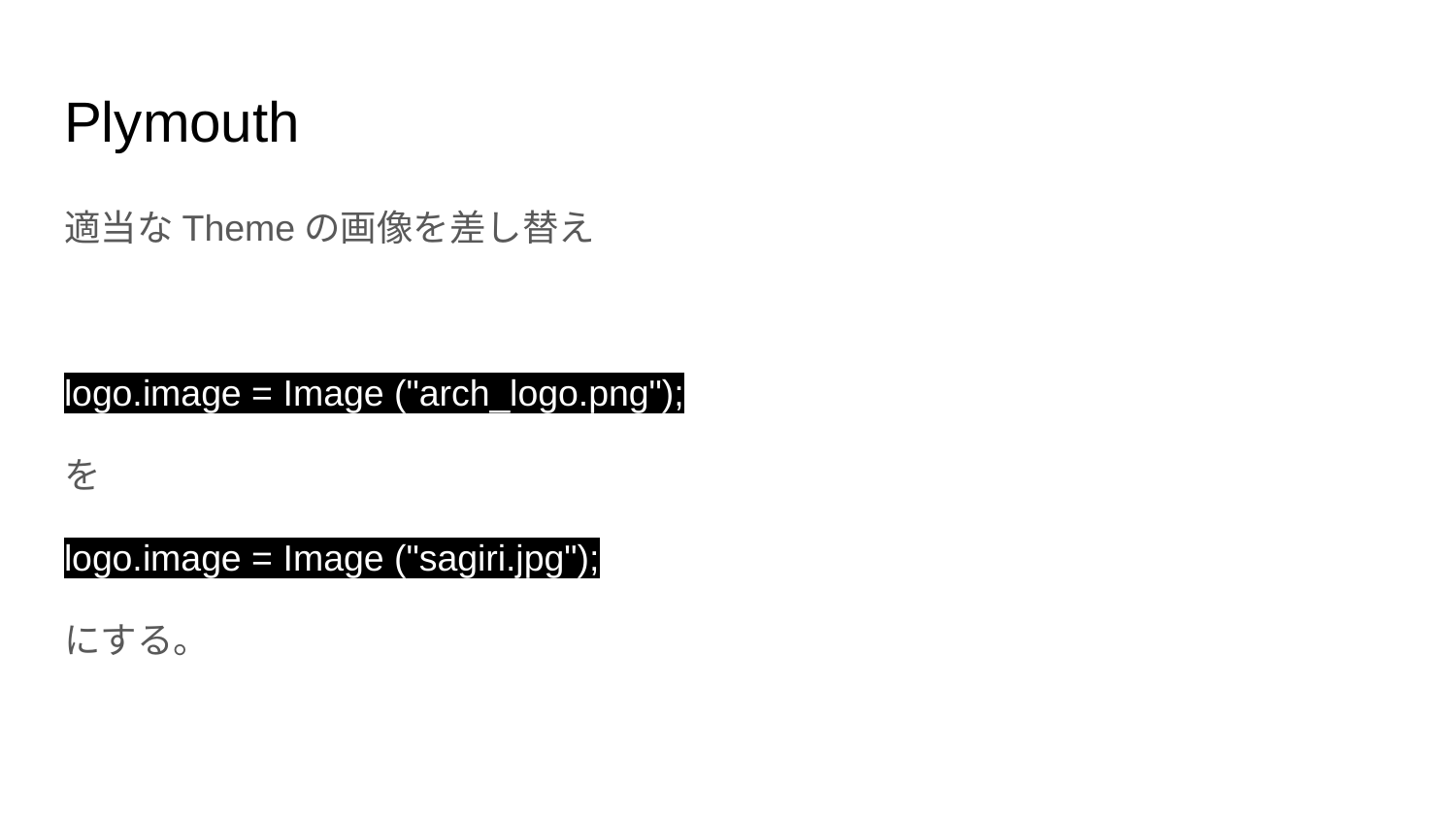

# Plymouth
適当なThemeの画像を差し替え

logo.image = Image ("arch_logo.png");
を
logo.image = Image ("sagiri.jpg");
にする。